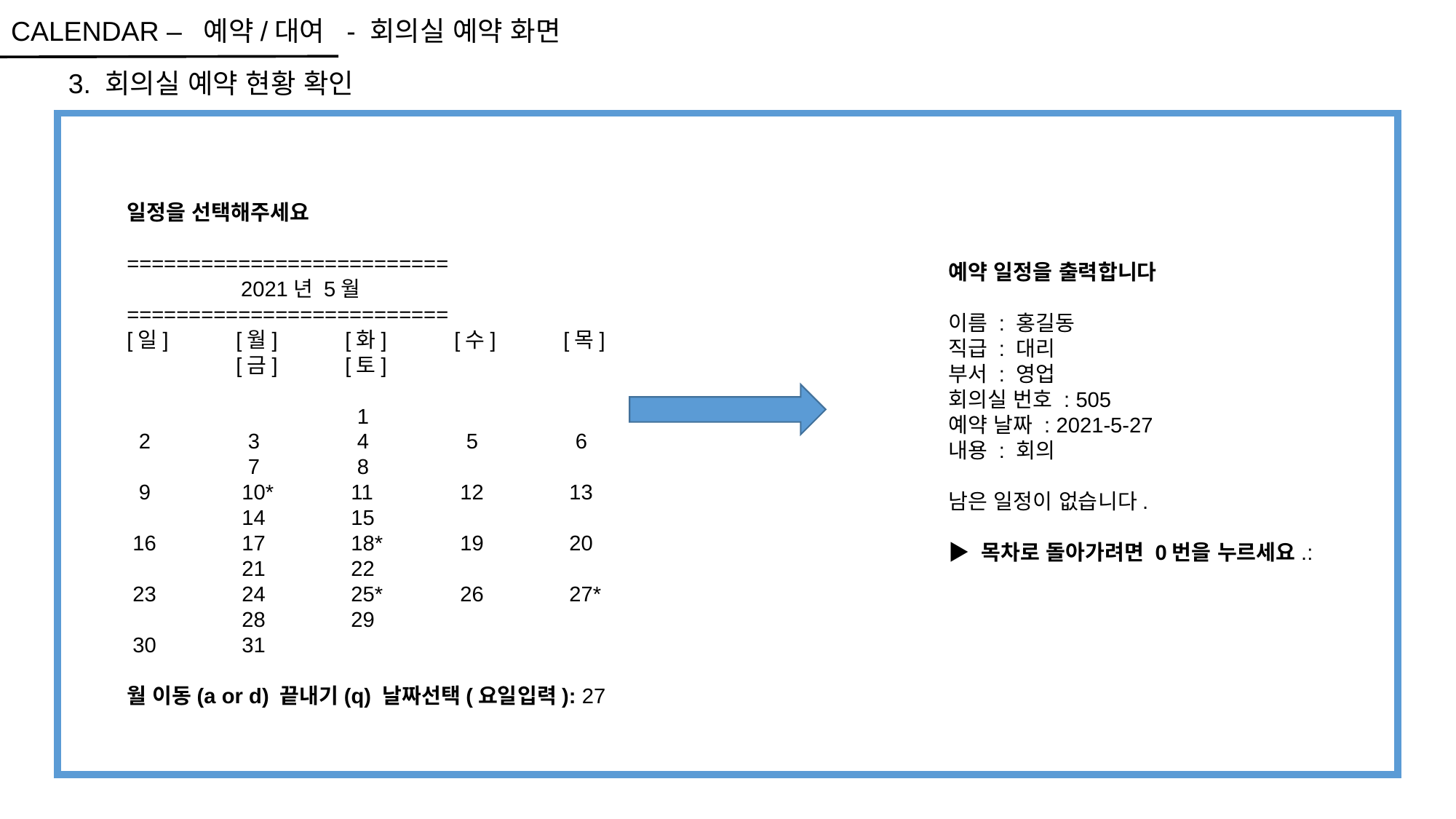

CALENDAR –  예약/대여  - 회의실 예약 화면
3. 회의실 예약 현황 확인

일정을 선택해주세요

==========================
                   2021년 5월
==========================
[일]	[월]	[화]	[수]	[목]	[금]	[토]
						  1
  2	  3	  4	  5	  6	  7	  8
  9	 10*	 11	 12	 13	 14	 15
 16	 17	 18*	 19	 20	 21	 22
 23	 24	 25*	 26	 27*	 28	 29
 30	 31

월 이동(a or d) 끝내기(q) 날짜선택(요일입력): 27

예약 일정을 출력합니다

이름 : 홍길동
직급 : 대리
부서 : 영업
회의실 번호 : 505
예약 날짜 : 2021-5-27
내용 : 회의

남은 일정이 없습니다.

▶ 목차로 돌아가려면 0번을 누르세요.: